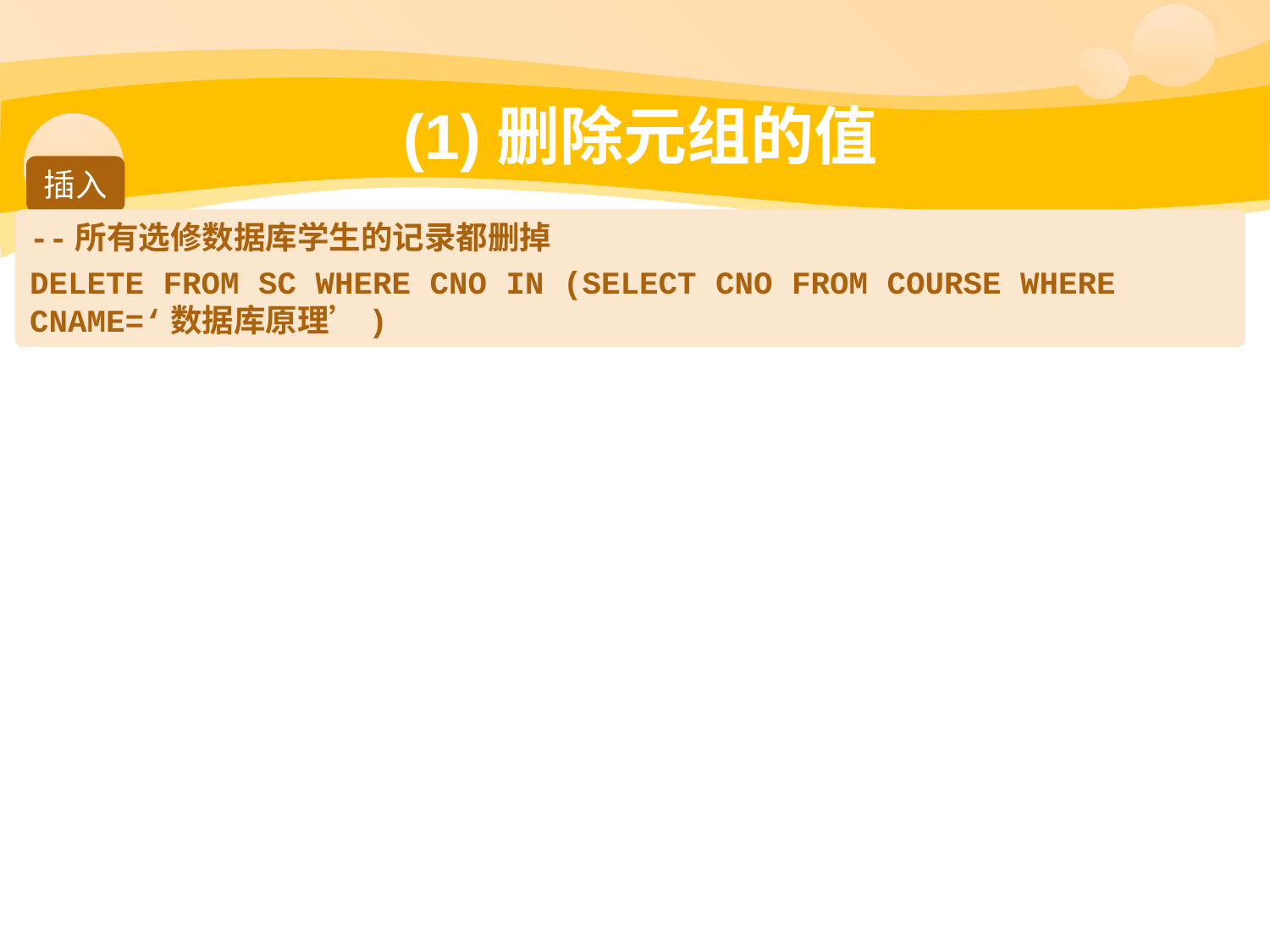

# (1)删除元组的值
插入
--所有选修数据库学生的记录都删掉
DELETE FROM SC WHERE CNO IN (SELECT CNO FROM COURSE WHERE 	CNAME=‘数据库原理’)